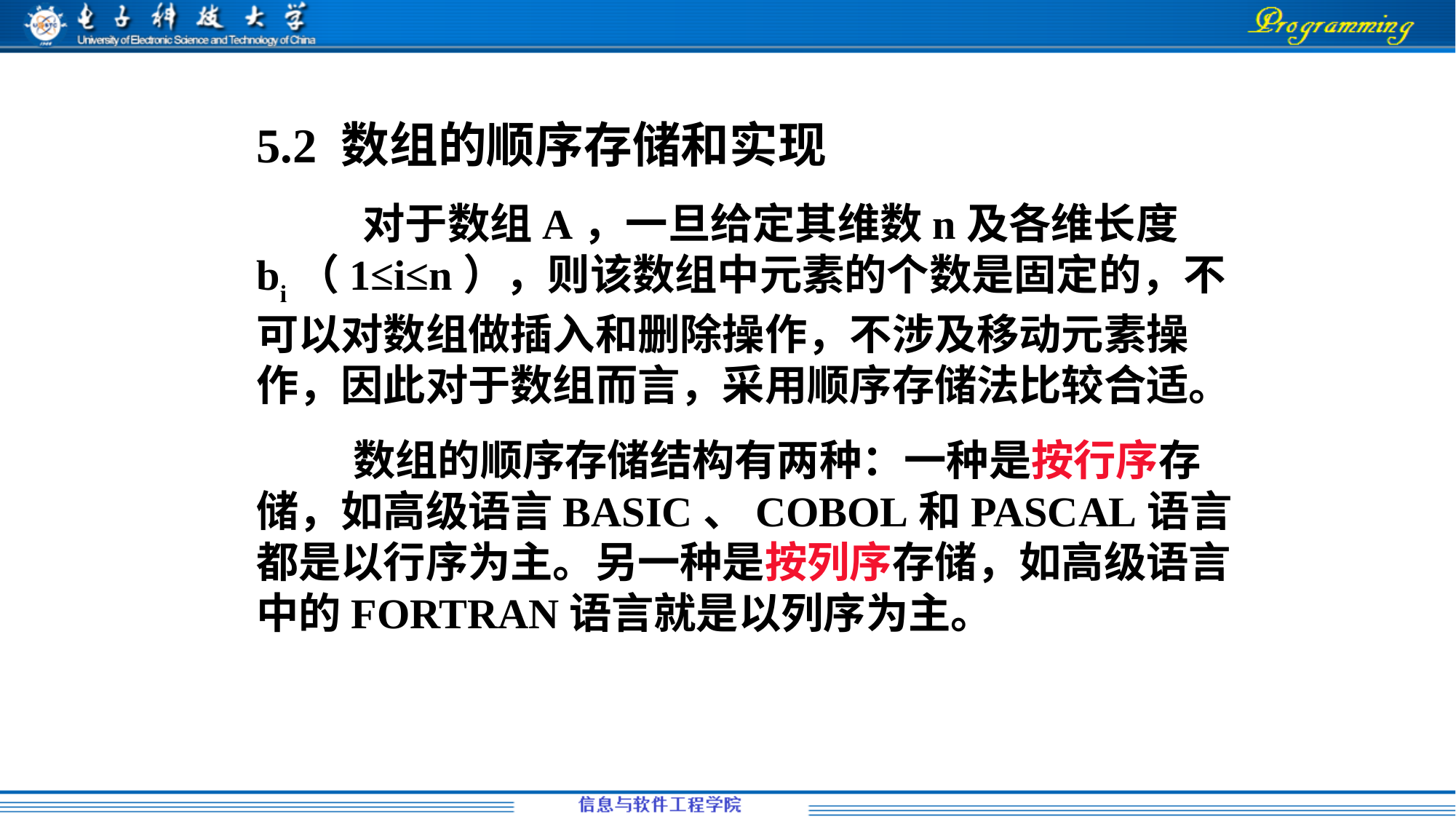

5.2 数组的顺序存储和实现
          对于数组A，一旦给定其维数n及各维长度bi（1≤i≤n），则该数组中元素的个数是固定的，不可以对数组做插入和删除操作，不涉及移动元素操作，因此对于数组而言，采用顺序存储法比较合适。
         数组的顺序存储结构有两种：一种是按行序存储，如高级语言BASIC、COBOL和PASCAL语言都是以行序为主。另一种是按列序存储，如高级语言中的FORTRAN语言就是以列序为主。